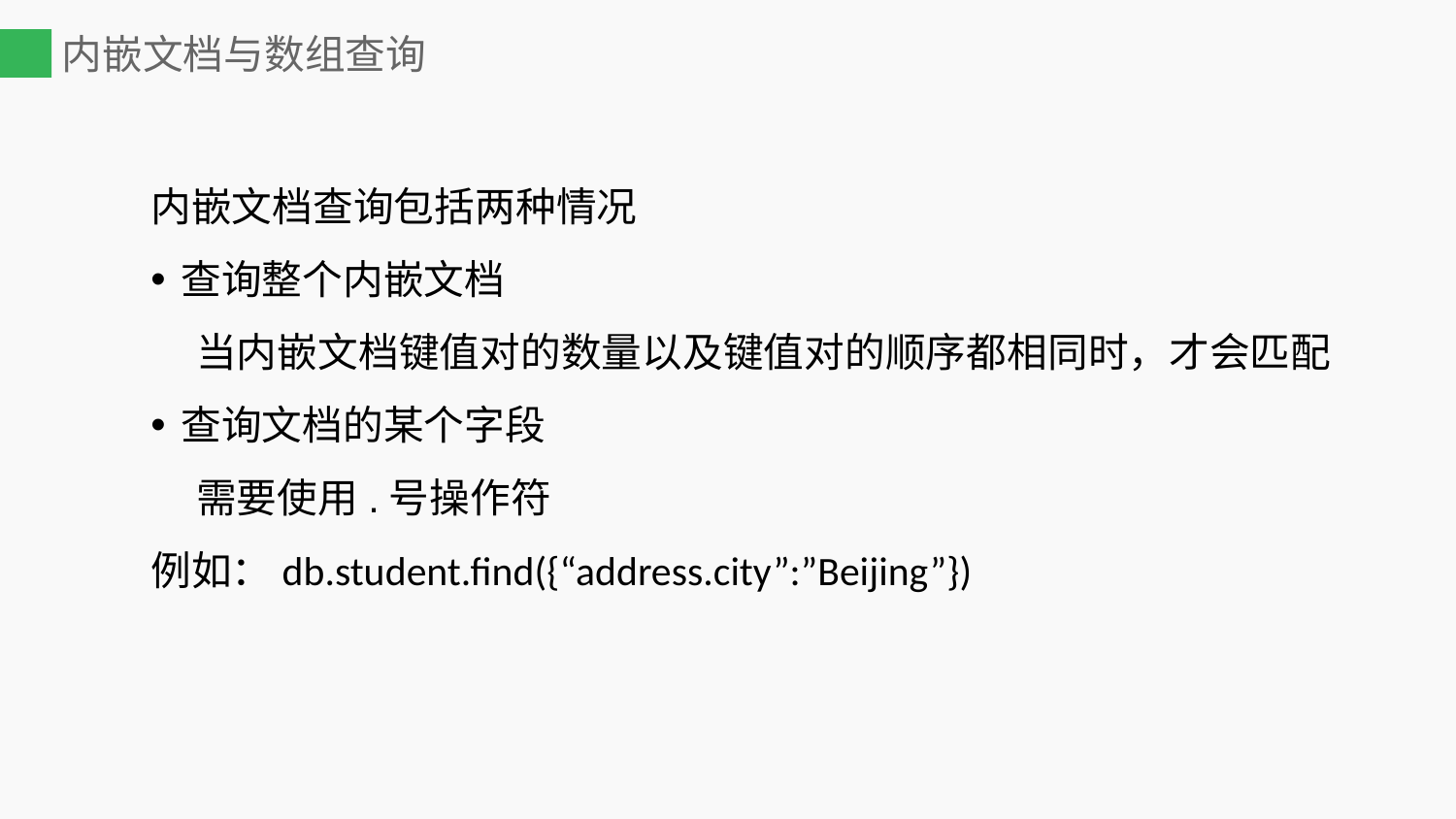

# 内嵌文档与数组查询
内嵌文档查询包括两种情况
查询整个内嵌文档
    当内嵌文档键值对的数量以及键值对的顺序都相同时，才会匹配
查询文档的某个字段
    需要使用.号操作符
例如：db.student.find({“address.city”:”Beijing”})